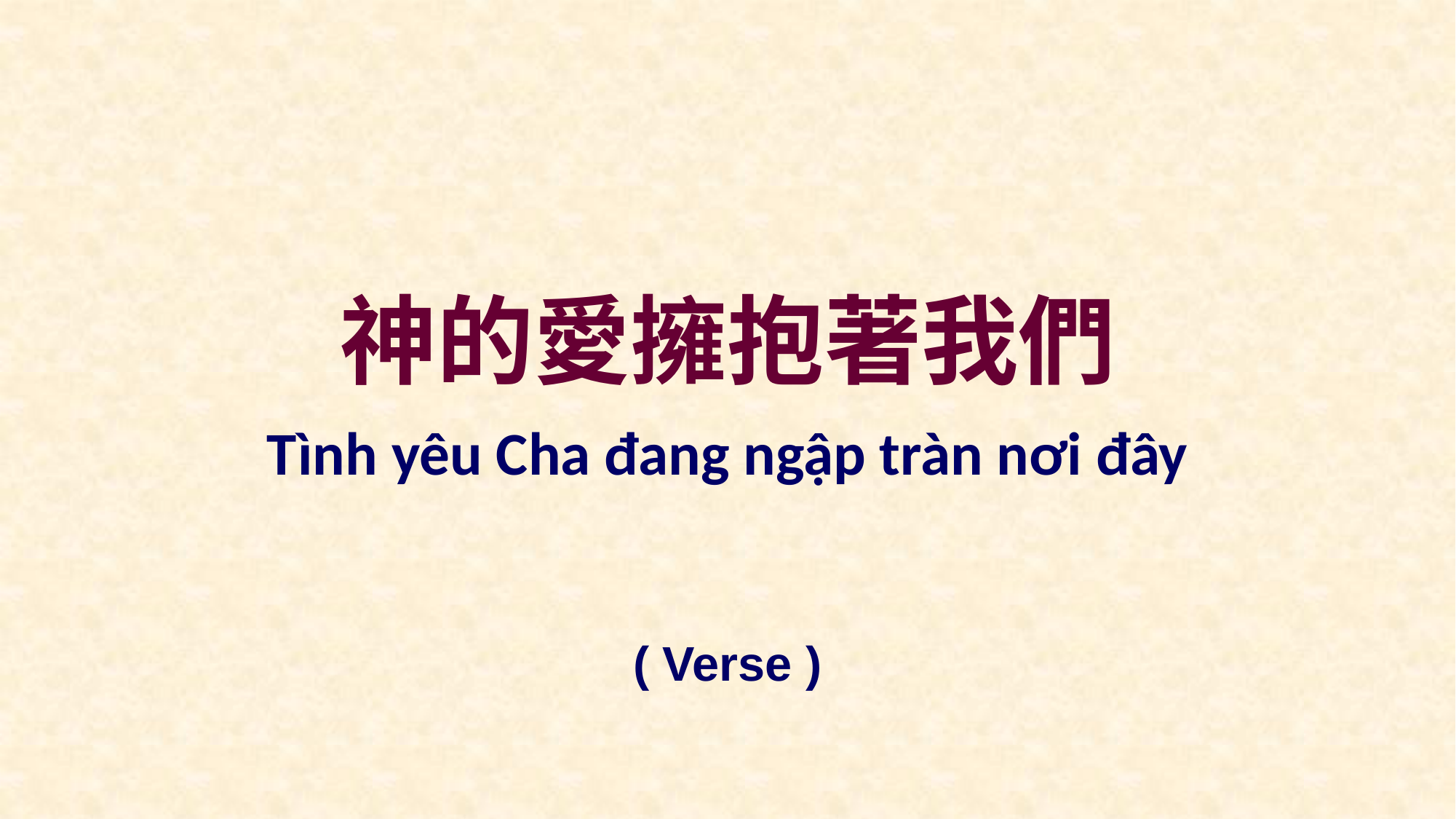

神的愛擁抱著我們
Tình yêu Cha đang ngập tràn nơi đây
( Verse )